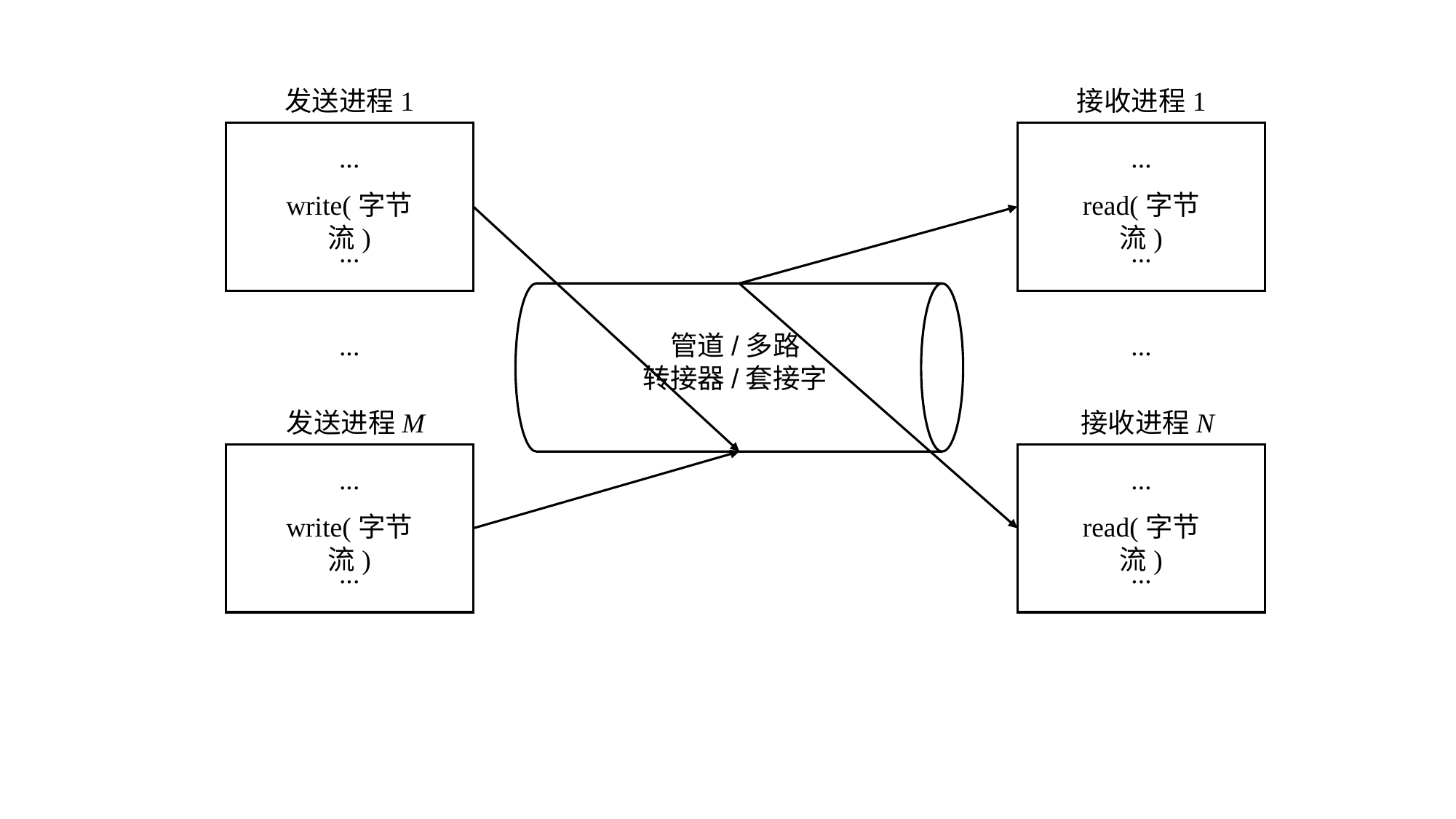

发送进程1
接收进程1

...
...

write(字节流)
read(字节流)
...
...
...
管道/多路
转接器/套接字
...
发送进程M
接收进程N

...
...
write(字节流)
read(字节流)
...
...